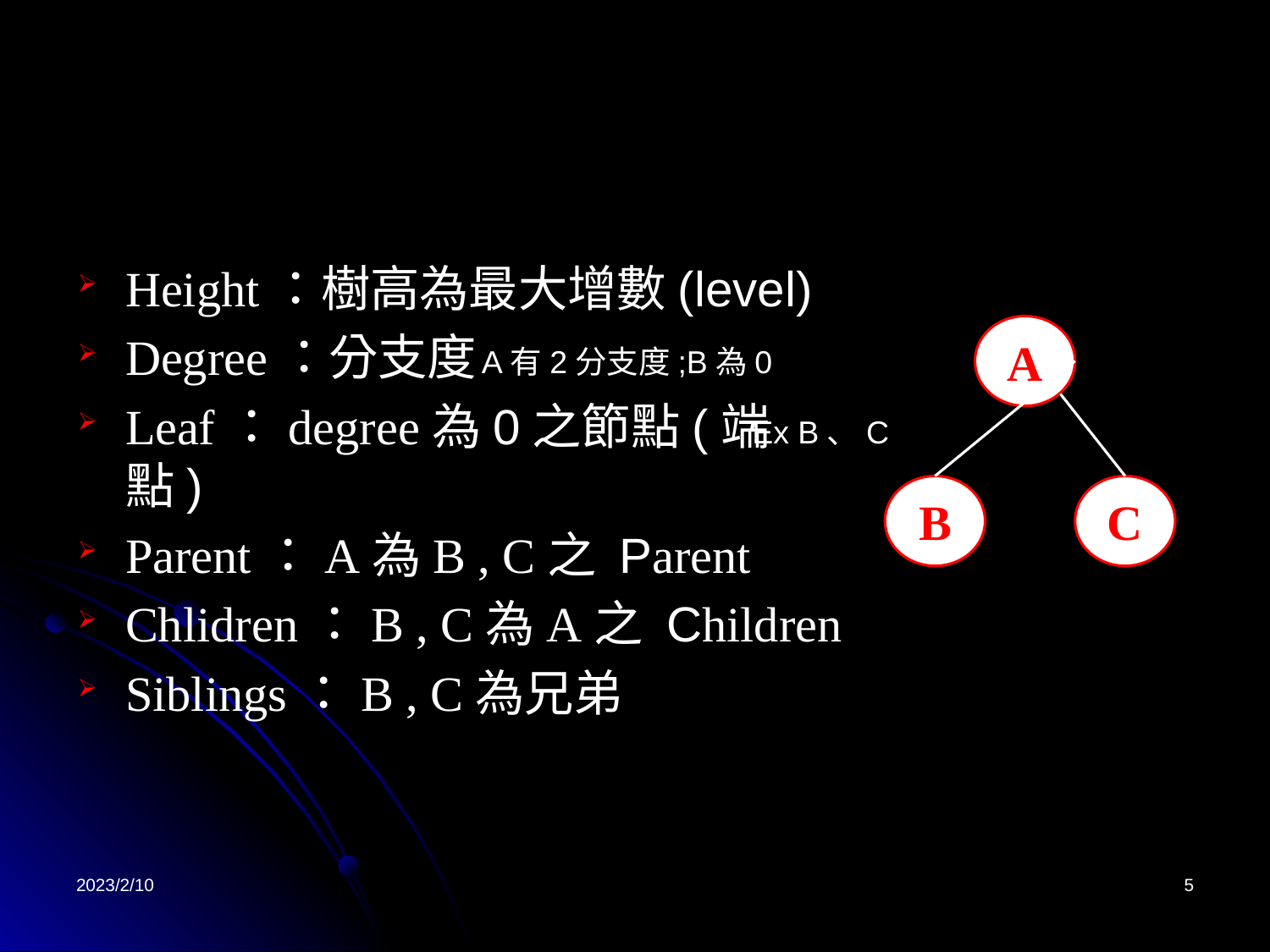

Height：樹高為最大增數(level)
Degree：分支度
Leaf：degree為0之節點(端點)
Parent：A為B , C之 Parent
Chlidren：B , C為A之 Children
Siblings：B , C為兄弟

A
A有2分支度;B為0
Ex B、C
B
C
2023/2/10
5